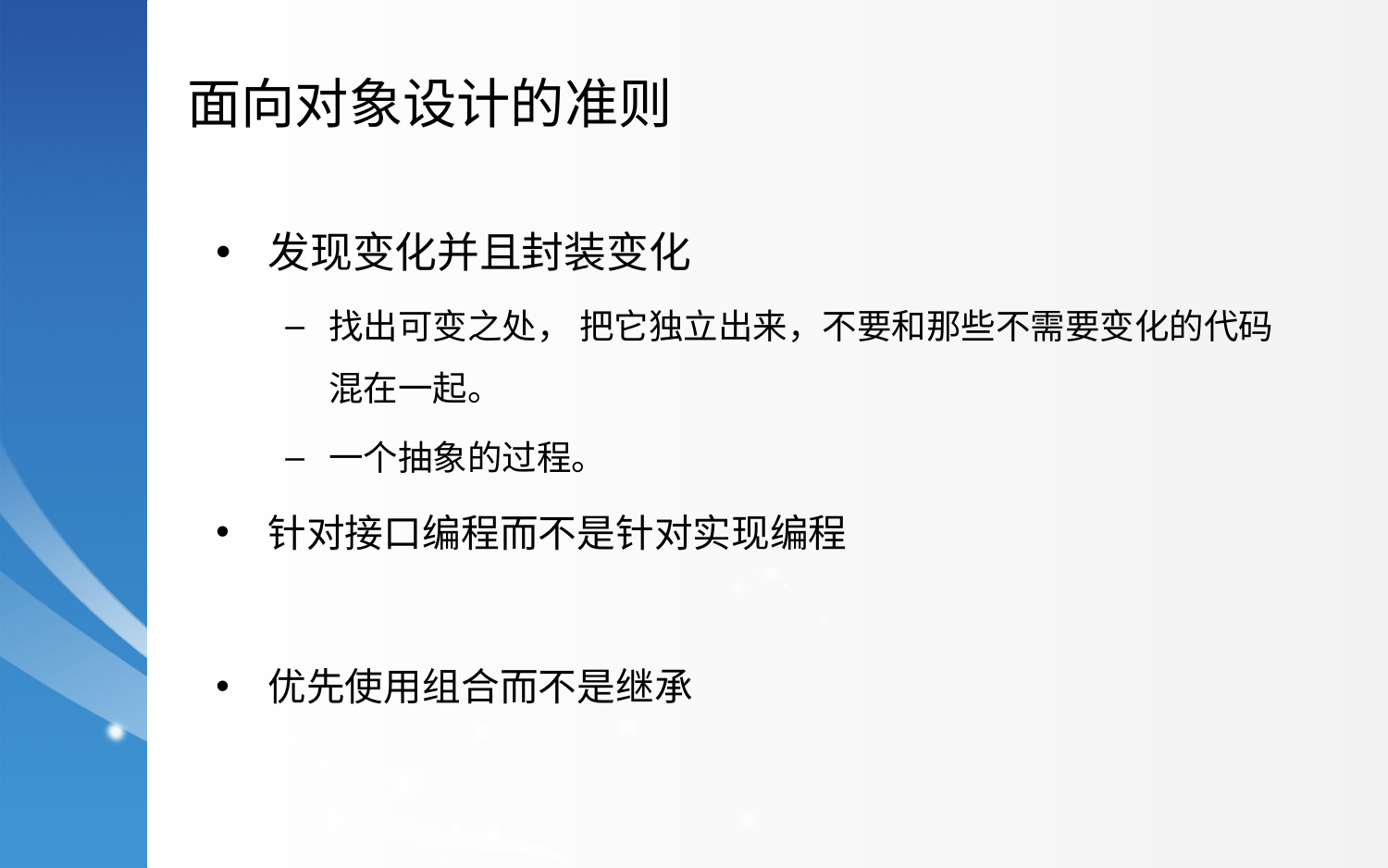

面向对象设计的准则

发现变化并且封装变化
找出可变之处， 把它独立出来，不要和那些不需要变化的代码混在一起。
一个抽象的过程。
针对接口编程而不是针对实现编程

优先使用组合而不是继承